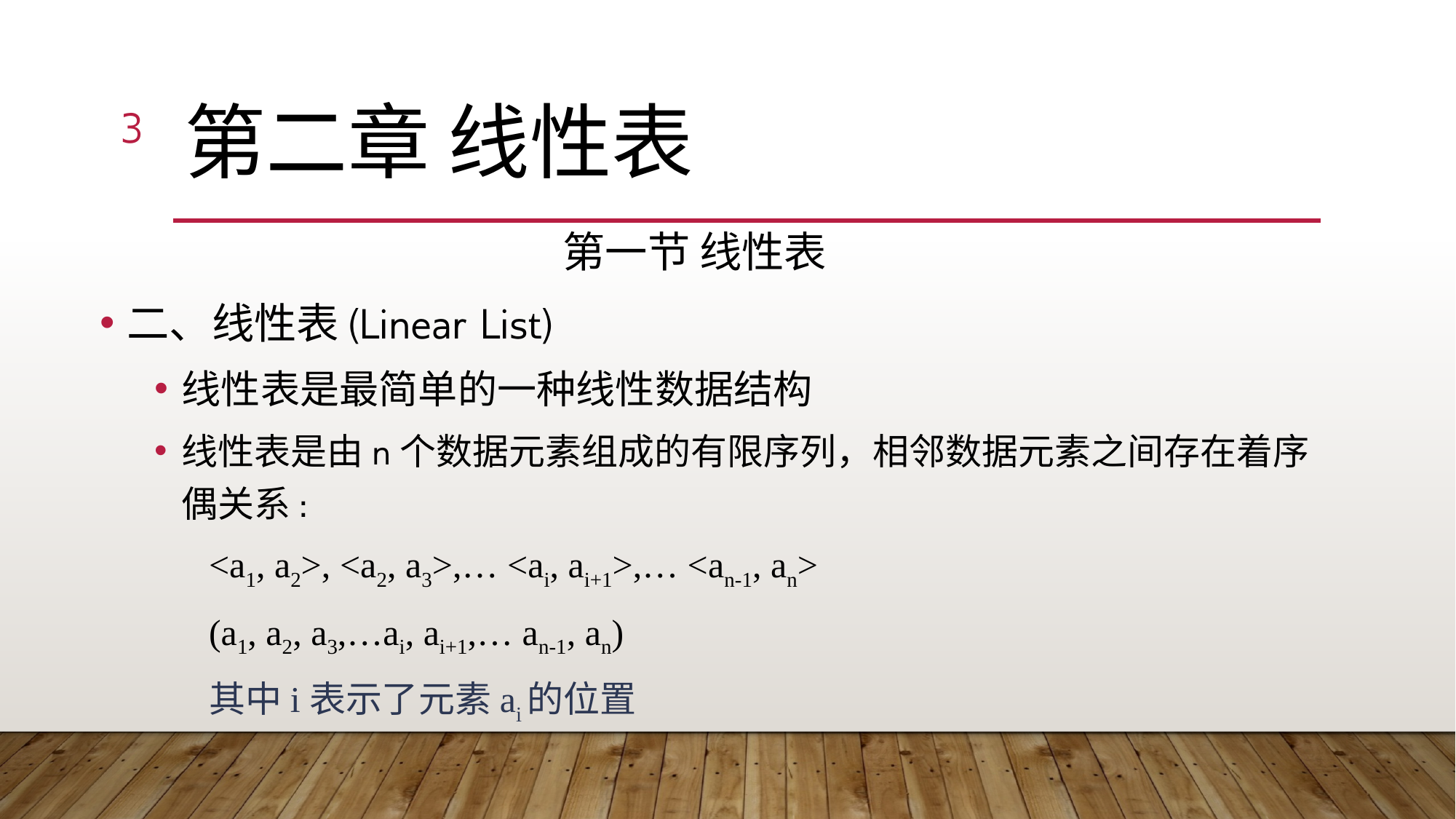

3
# 第二章 线性表
第一节 线性表
二、线性表(Linear List)
线性表是最简单的一种线性数据结构
线性表是由n个数据元素组成的有限序列，相邻数据元素之间存在着序偶关系:
<a1, a2>, <a2, a3>,… <ai, ai+1>,… <an-1, an>
(a1, a2, a3,…ai, ai+1,… an-1, an)
其中i表示了元素ai的位置